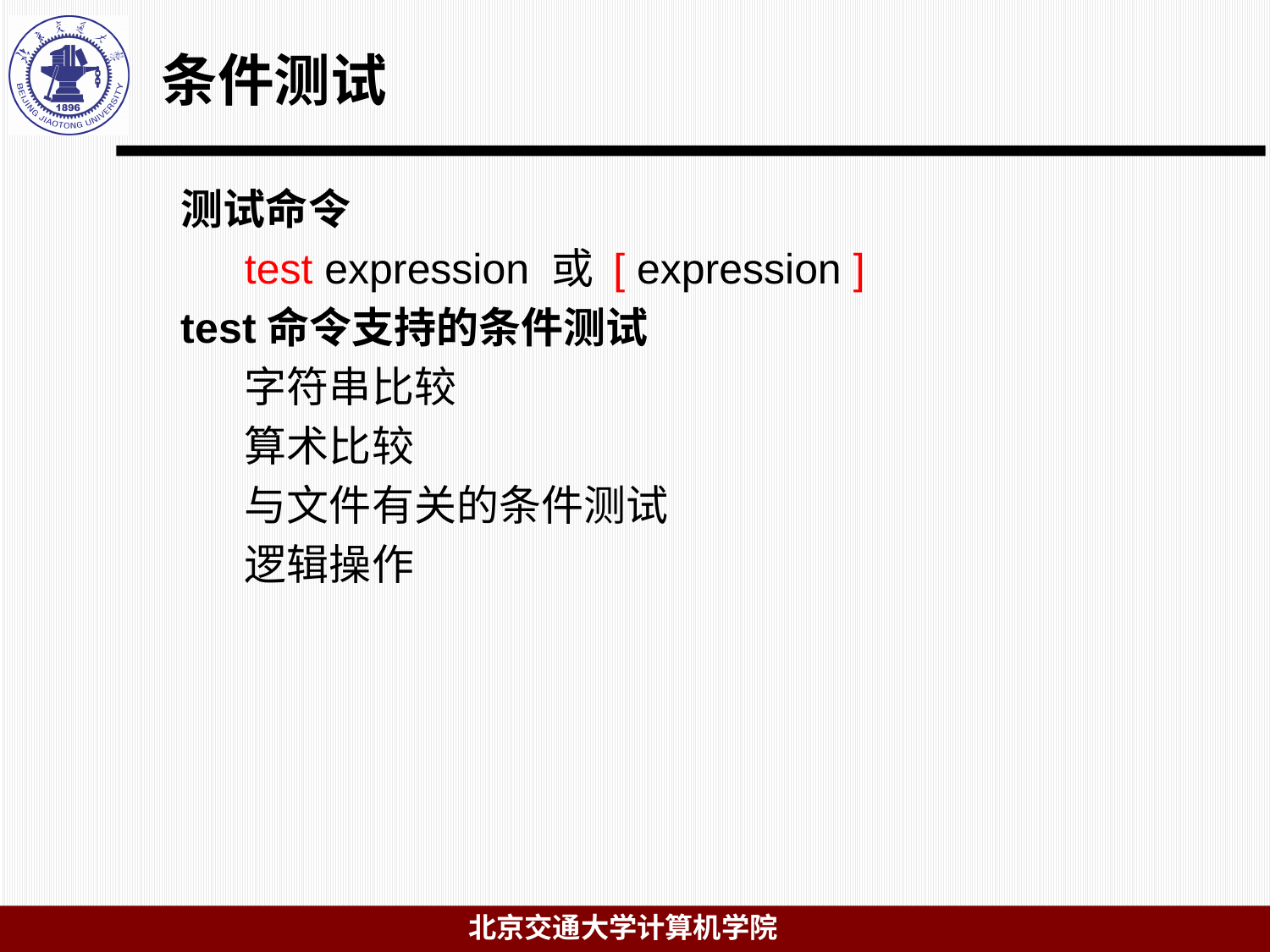

# 条件测试
测试命令
test expression 或 [ expression ]
test命令支持的条件测试
字符串比较
算术比较
与文件有关的条件测试
逻辑操作